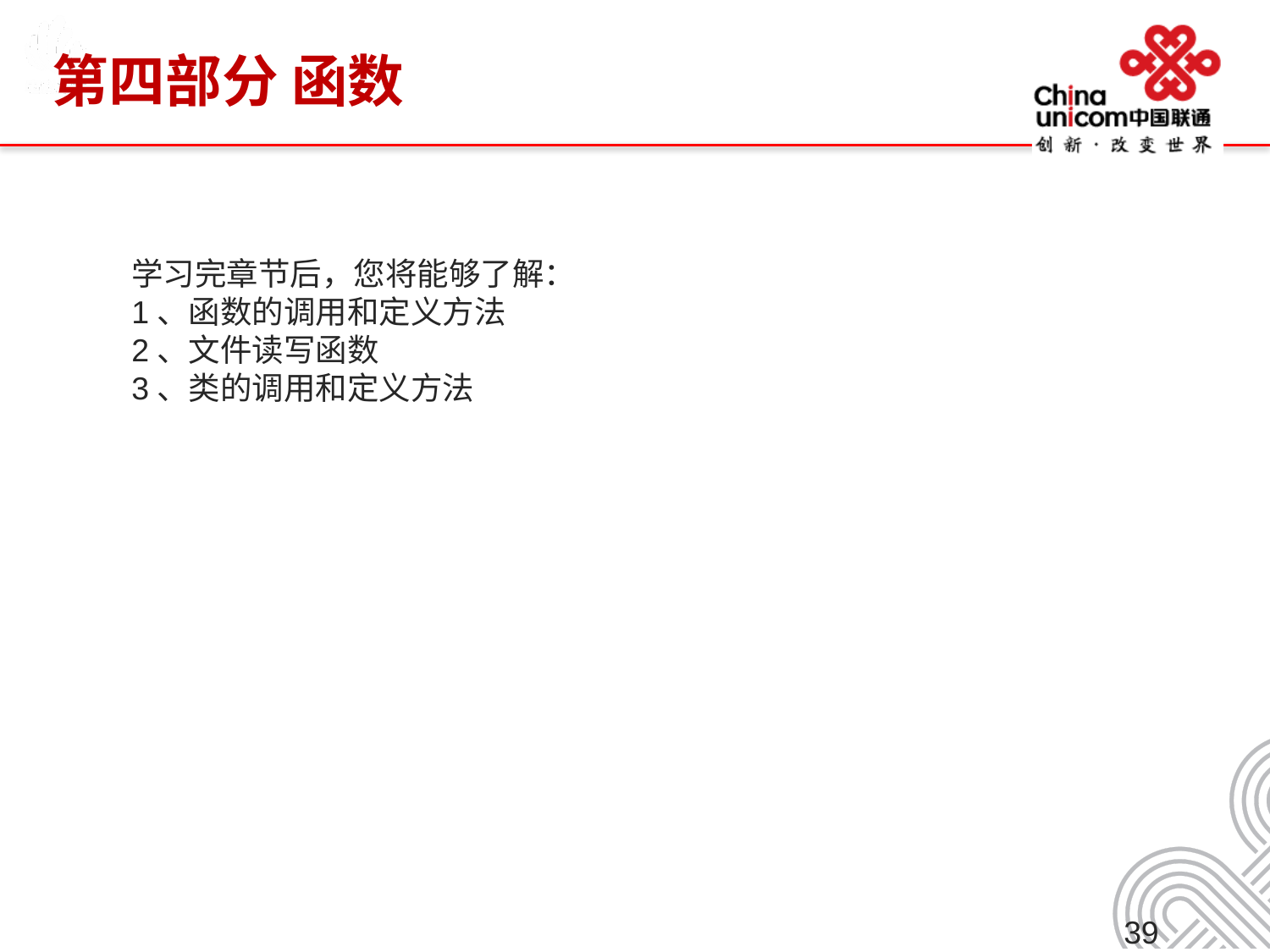

第四部分 函数

学习完章节后，您将能够了解：
1、函数的调用和定义方法
2、文件读写函数
3、类的调用和定义方法